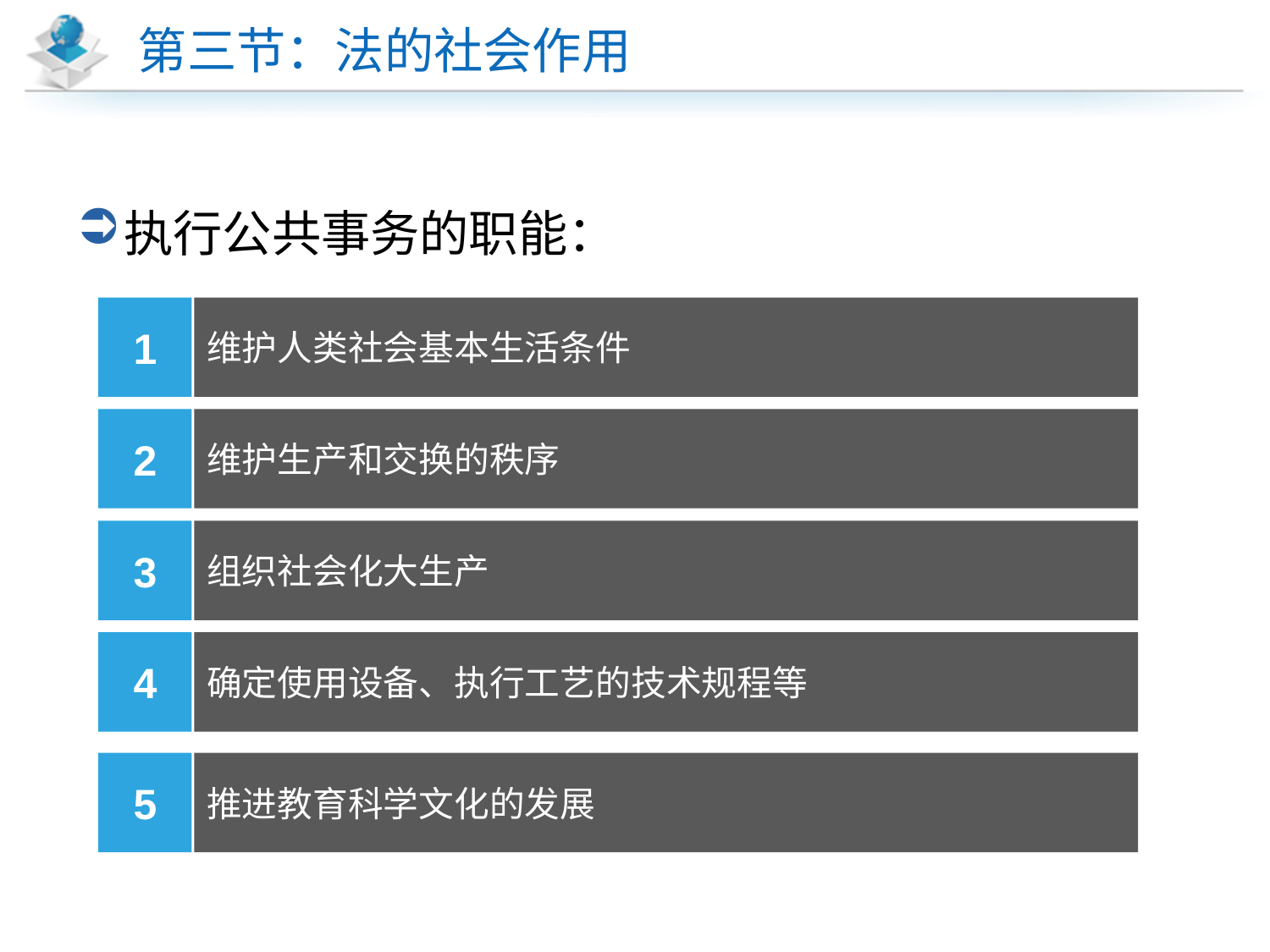

# 第三节：法的社会作用
执行公共事务的职能：
1
维护人类社会基本生活条件
2
维护生产和交换的秩序
3
组织社会化大生产
4
确定使用设备、执行工艺的技术规程等
5
推进教育科学文化的发展